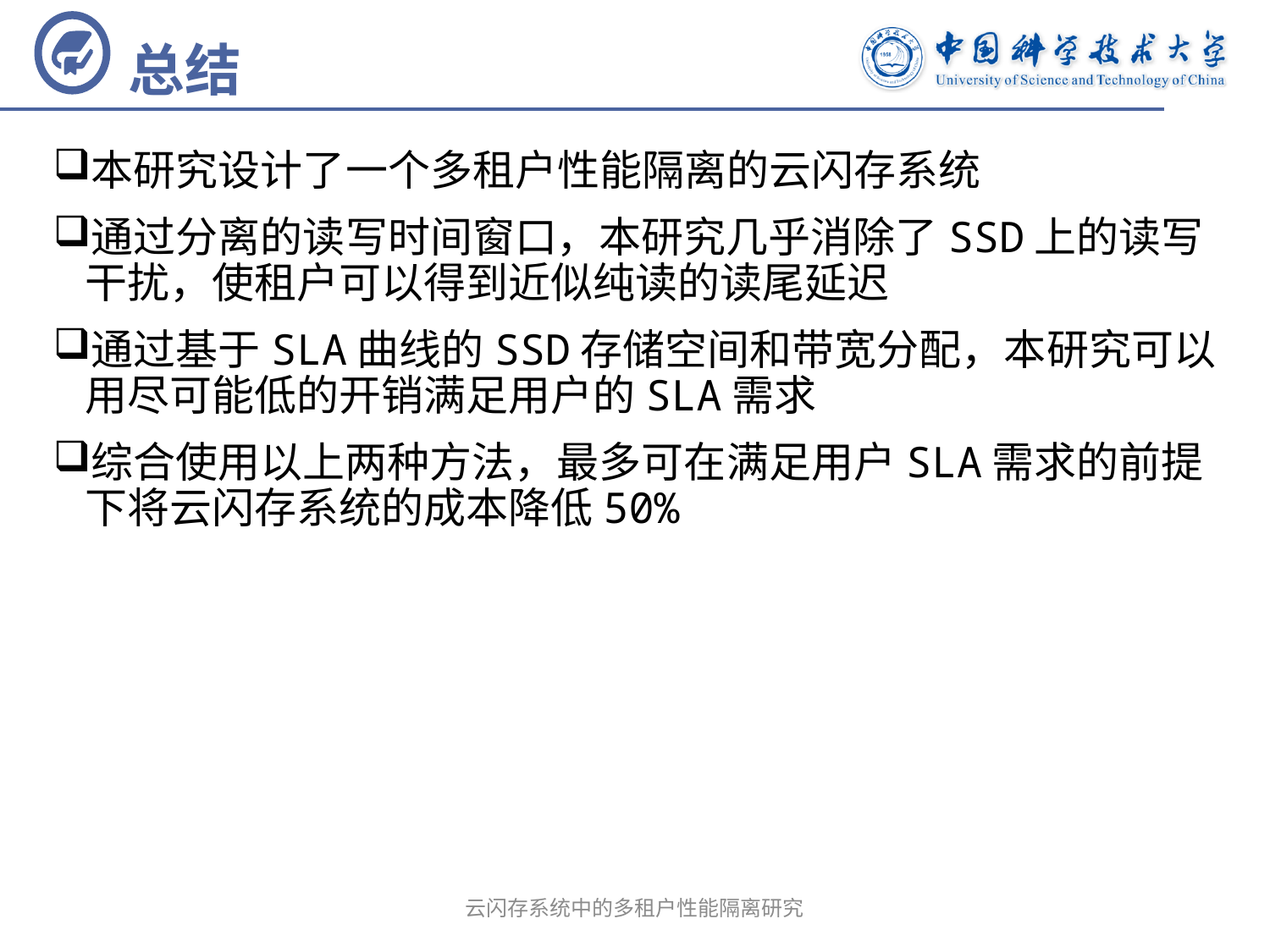

# 总结
本研究设计了一个多租户性能隔离的云闪存系统
通过分离的读写时间窗口，本研究几乎消除了SSD上的读写干扰，使租户可以得到近似纯读的读尾延迟
通过基于SLA曲线的SSD存储空间和带宽分配，本研究可以用尽可能低的开销满足用户的SLA需求
综合使用以上两种方法，最多可在满足用户SLA需求的前提下将云闪存系统的成本降低50%
云闪存系统中的多租户性能隔离研究